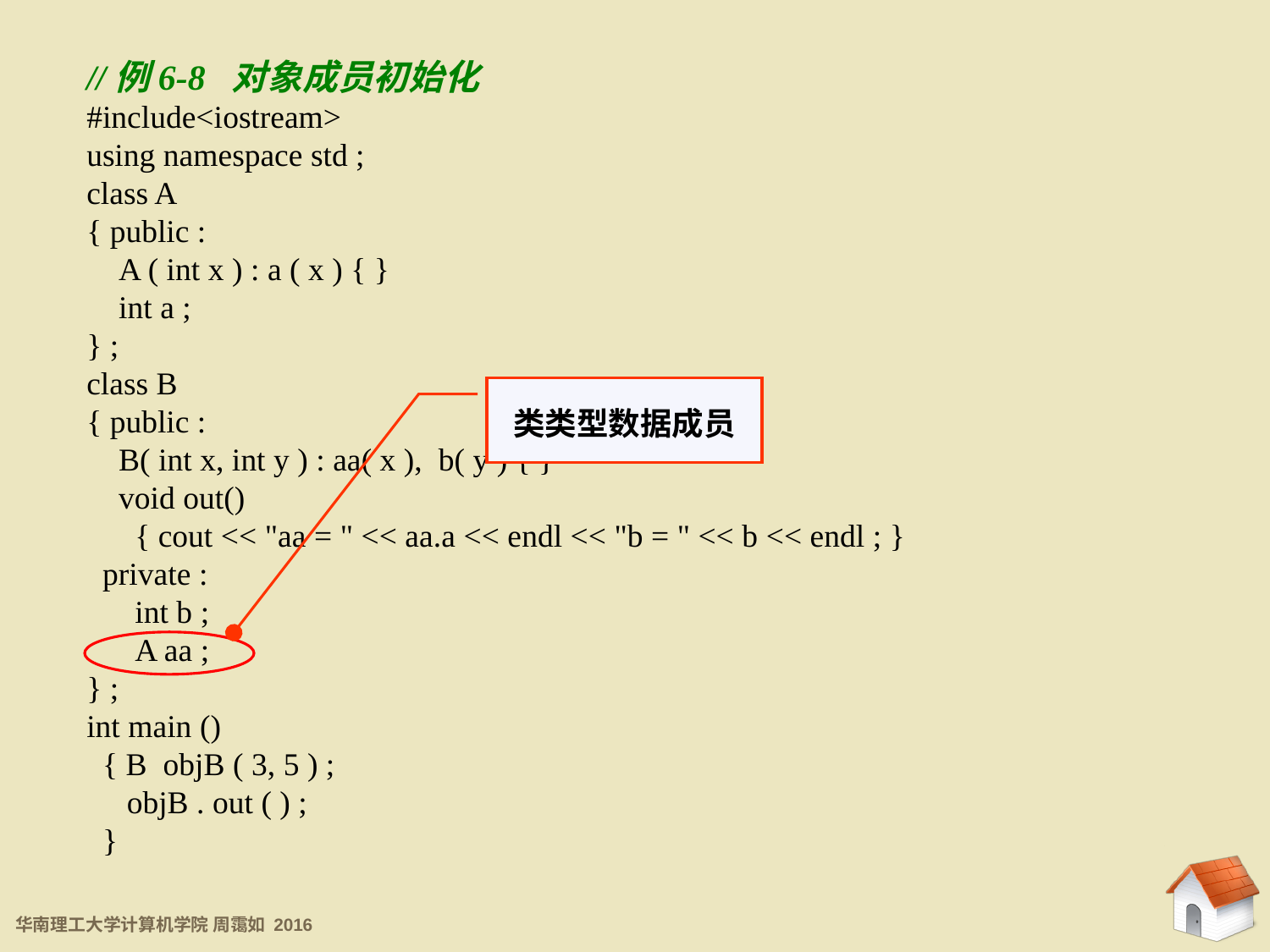

6.2.2  带参数的构造函数
//例6-8  对象成员初始化
#include<iostream>
using namespace std ;
class A
{ public :
    A ( int x ) : a ( x ) { }
    int a ;
} ;
class B
{ public :
    B( int x, int y ) : aa( x ),  b( y ) { }
    void out()
      { cout << "aa = " << aa.a << endl << "b = " << b << endl ; }
  private :
      int b ;
      A aa ;
} ;
int main ()
  { B  objB ( 3, 5 ) ;
     objB . out ( ) ;
  }
类类型数据成员